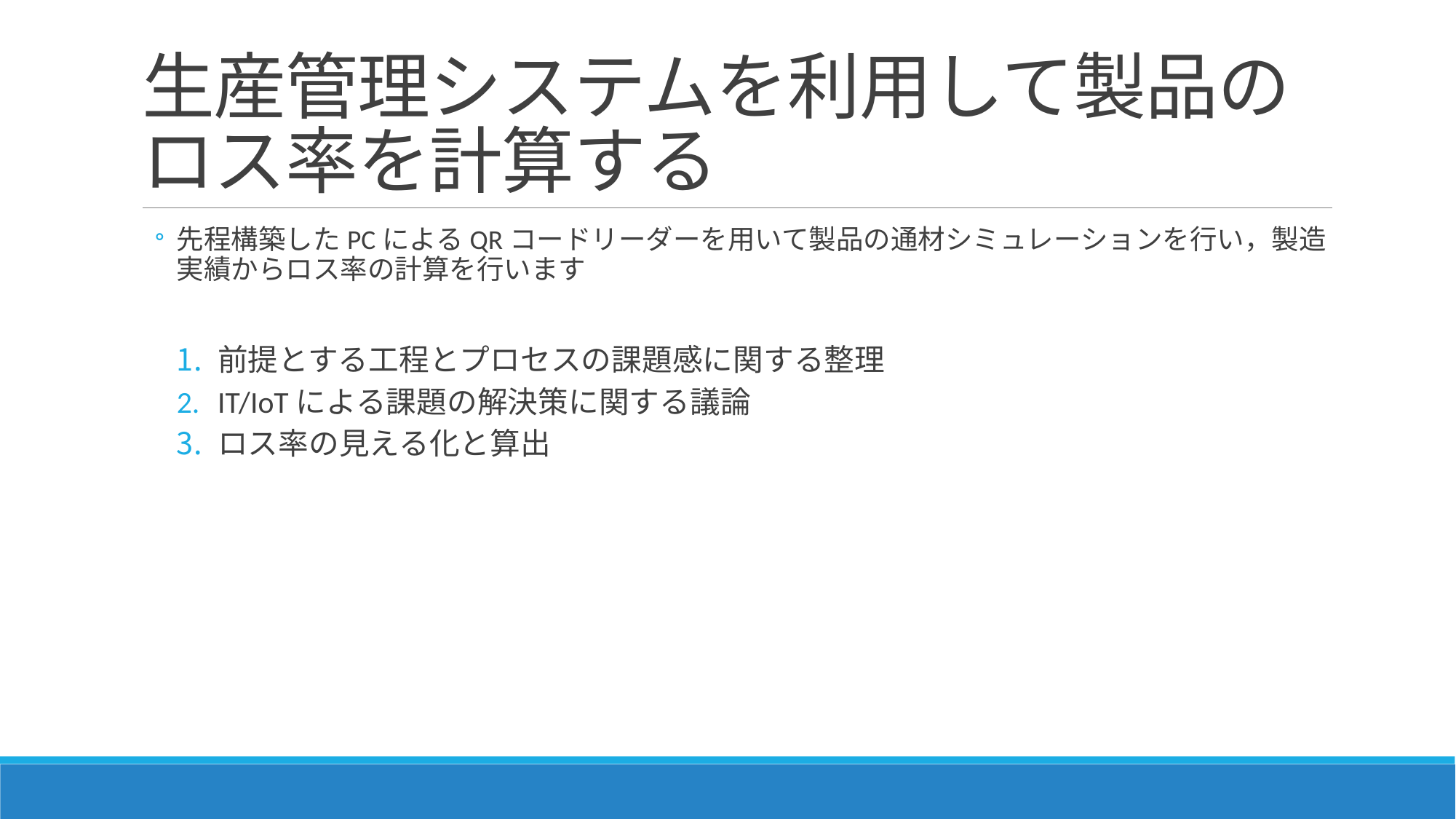

# 生産管理システムを利用して製品のロス率を計算する
先程構築したPCによるQRコードリーダーを用いて製品の通材シミュレーションを行い，製造実績からロス率の計算を行います

前提とする工程とプロセスの課題感に関する整理
IT/IoTによる課題の解決策に関する議論
ロス率の見える化と算出